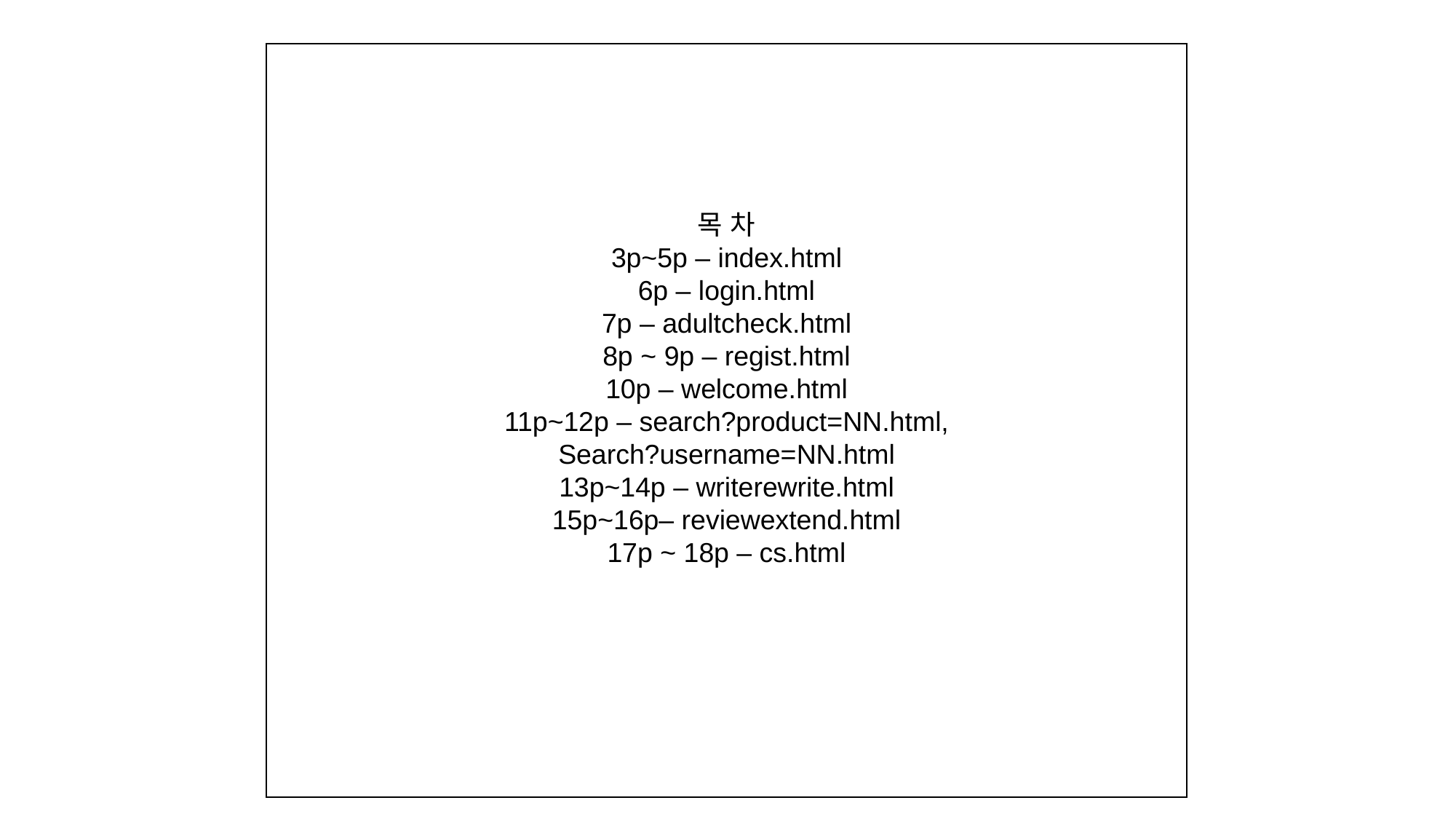

목 차
3p~5p – index.html
6p – login.html
7p – adultcheck.html
8p ~ 9p – regist.html
10p – welcome.html
11p~12p – search?product=NN.html,
Search?username=NN.html
13p~14p – writerewrite.html
15p~16p– reviewextend.html
17p ~ 18p – cs.html